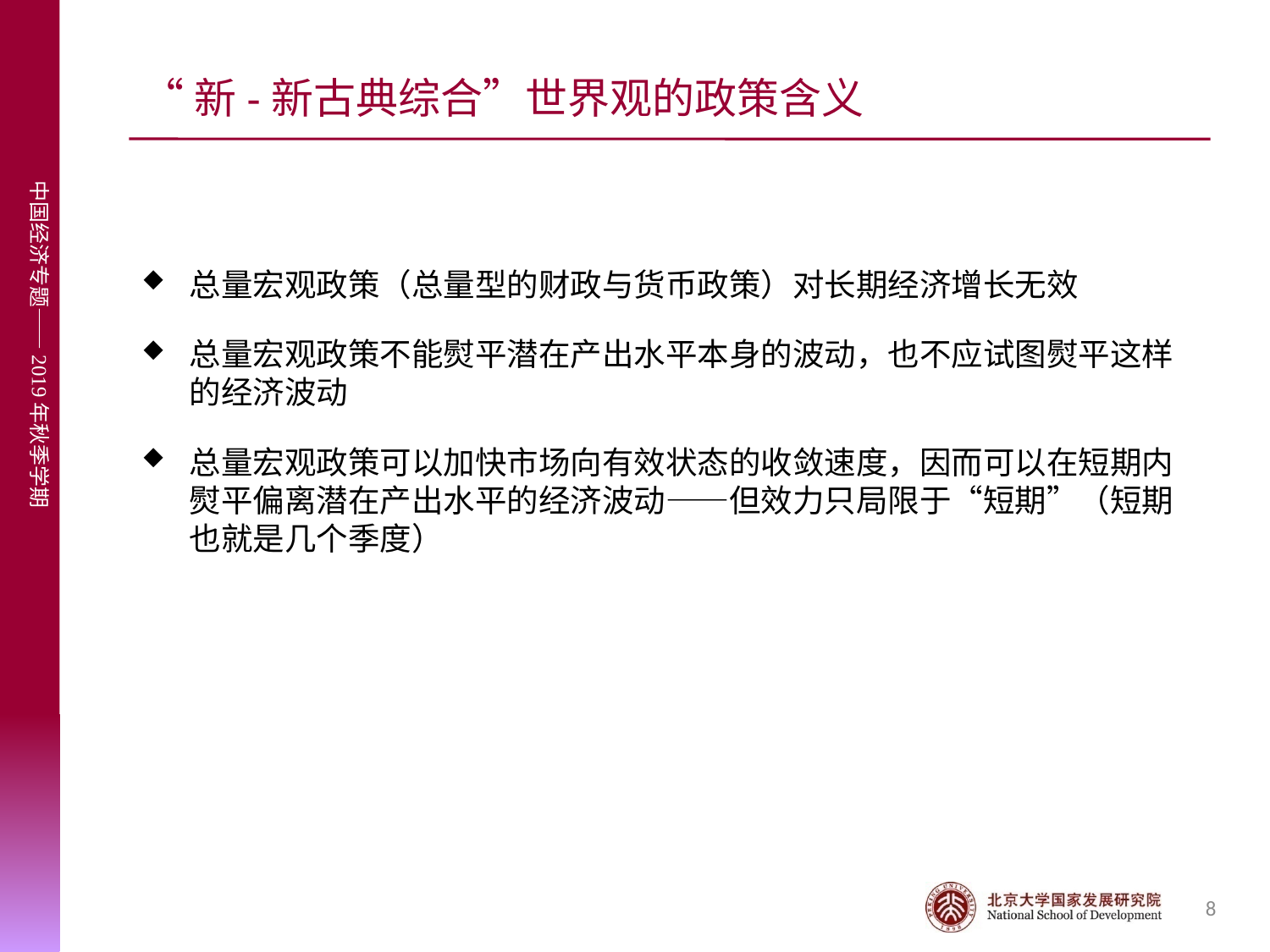

# “新-新古典综合”世界观的政策含义

总量宏观政策（总量型的财政与货币政策）对长期经济增长无效
总量宏观政策不能熨平潜在产出水平本身的波动，也不应试图熨平这样的经济波动
总量宏观政策可以加快市场向有效状态的收敛速度，因而可以在短期内熨平偏离潜在产出水平的经济波动——但效力只局限于“短期”（短期也就是几个季度）
8